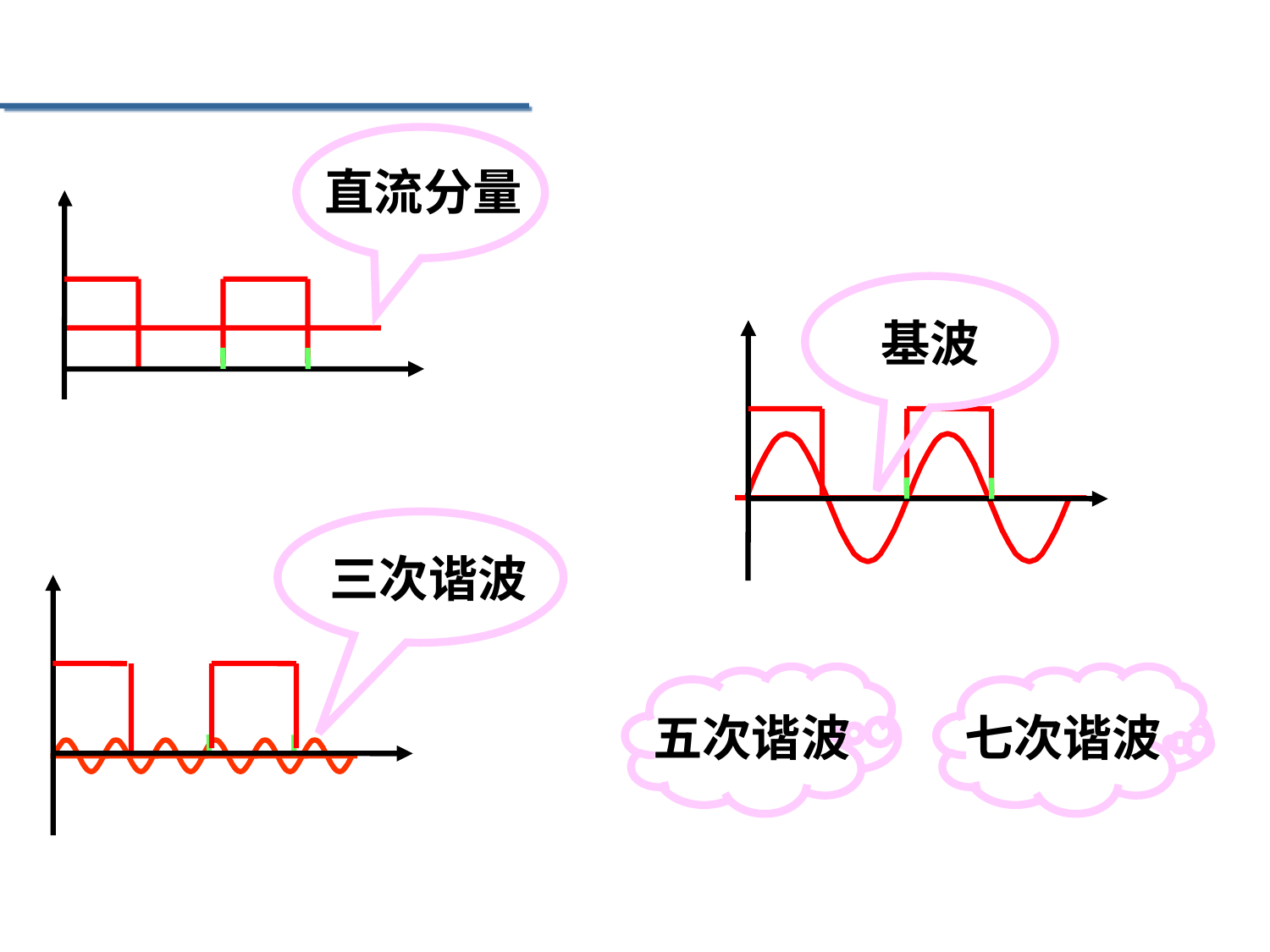

f(t)

直流分量

t

t

t

f(t)
基波

三次谐波
f(t)
五次谐波
七次谐波